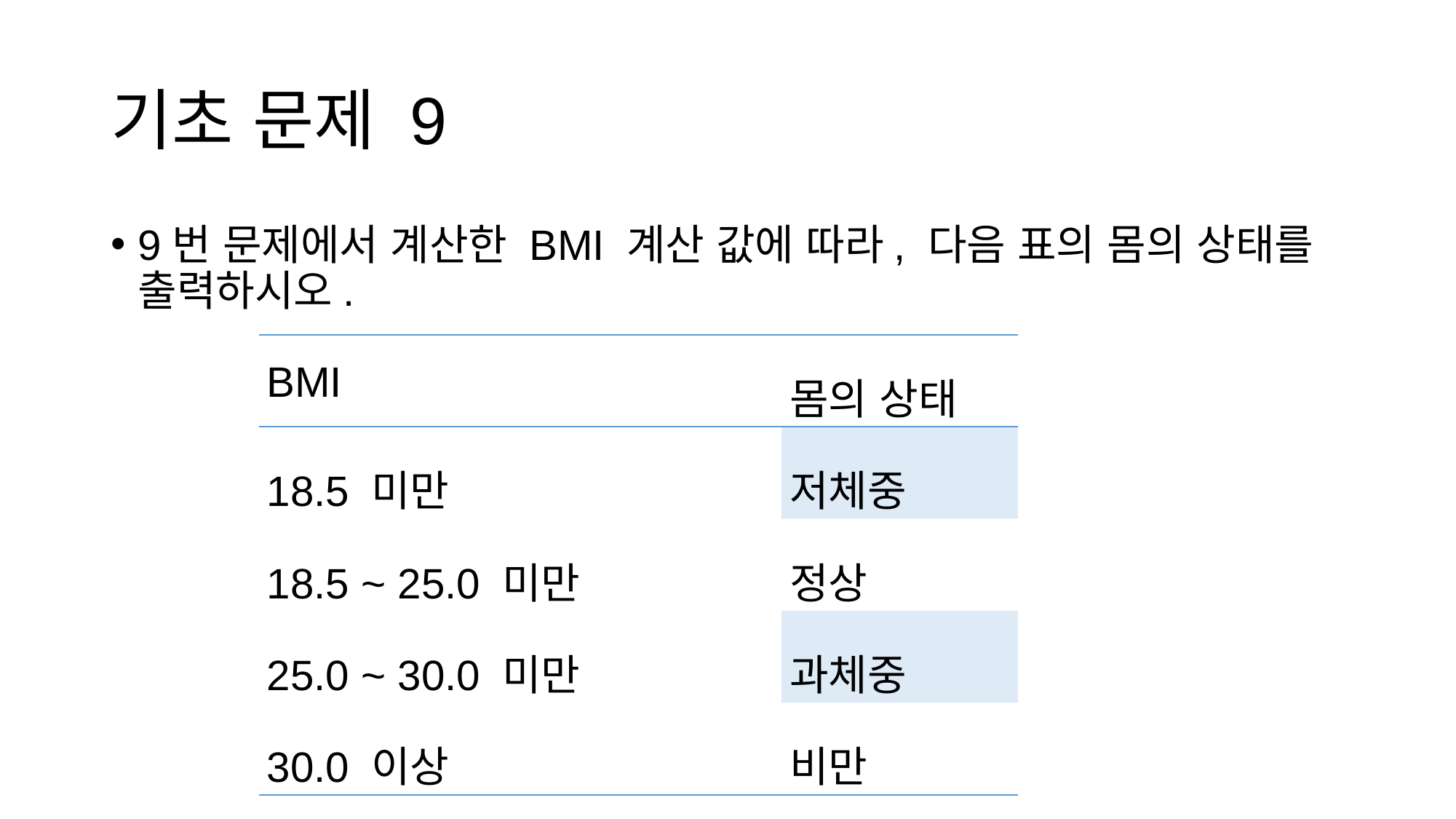

# 기초 문제 9
9번 문제에서 계산한 BMI 계산 값에 따라, 다음 표의 몸의 상태를 출력하시오.

| BMI | 몸의 상태 |
| --- | --- |
| 18.5 미만 | 저체중 |
| 18.5 ~ 25.0 미만 | 정상 |
| 25.0 ~ 30.0 미만 | 과체중 |
| 30.0 이상 | 비만 |